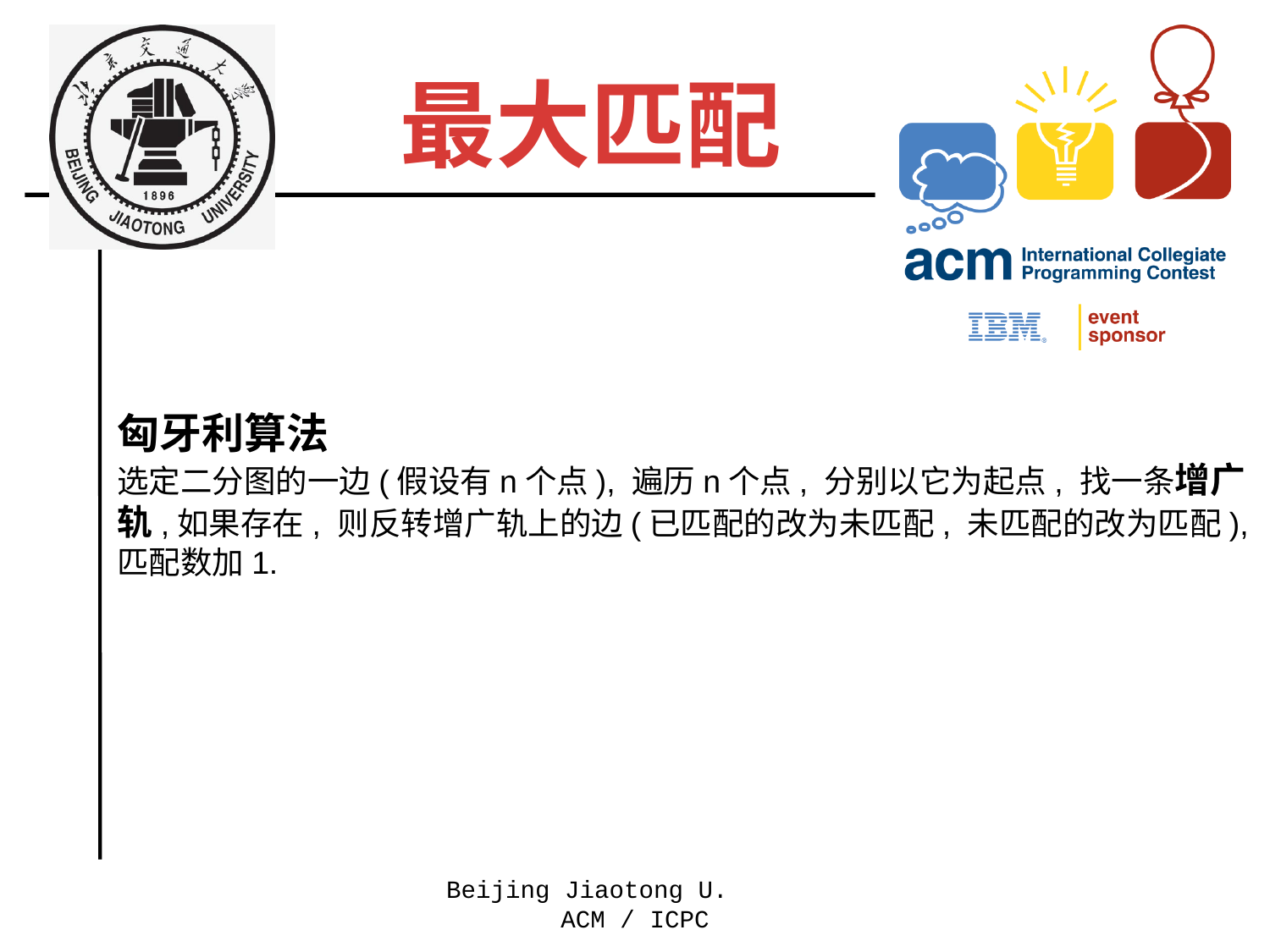

最大匹配

匈牙利算法
选定二分图的一边(假设有n个点), 遍历n个点, 分别以它为起点, 找一条增广轨,如果存在, 则反转增广轨上的边(已匹配的改为未匹配, 未匹配的改为匹配), 匹配数加1.